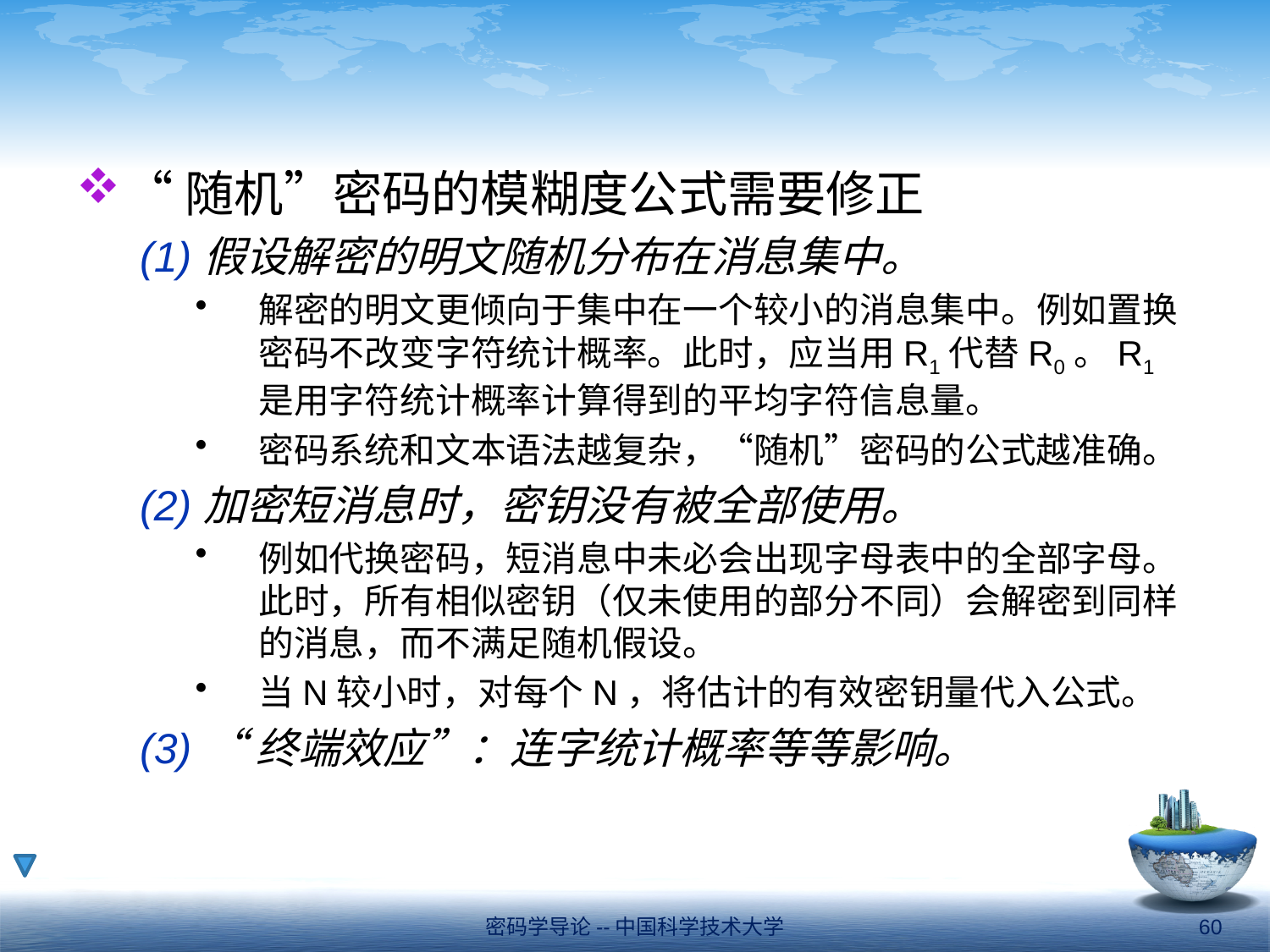

#
“随机”密码的模糊度公式需要修正
假设解密的明文随机分布在消息集中。
解密的明文更倾向于集中在一个较小的消息集中。例如置换密码不改变字符统计概率。此时，应当用R1代替R0。R1是用字符统计概率计算得到的平均字符信息量。
密码系统和文本语法越复杂，“随机”密码的公式越准确。
加密短消息时，密钥没有被全部使用。
例如代换密码，短消息中未必会出现字母表中的全部字母。此时，所有相似密钥（仅未使用的部分不同）会解密到同样的消息，而不满足随机假设。
当N较小时，对每个N，将估计的有效密钥量代入公式。
“终端效应”：连字统计概率等等影响。

密码学导论--中国科学技术大学
60